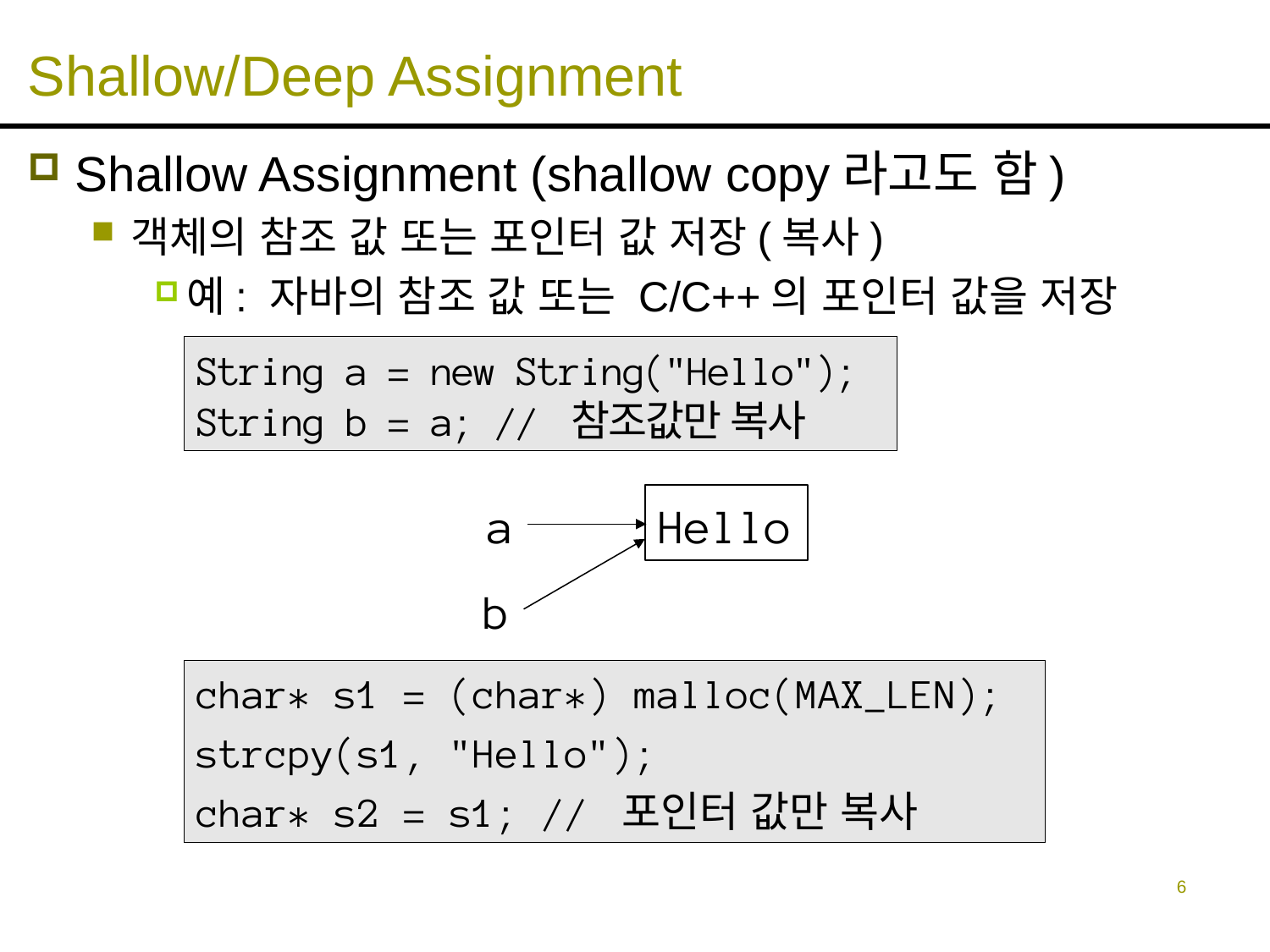

# Shallow/Deep Assignment
Shallow Assignment (shallow copy라고도 함)
객체의 참조 값 또는 포인터 값 저장(복사)
예: 자바의 참조 값 또는 C/C++의 포인터 값을 저장

String a = new String("Hello");
String b = a; // 참조값만 복사

a
Hello
b
char* s1 = (char*) malloc(MAX_LEN);
strcpy(s1, "Hello");
char* s2 = s1; // 포인터 값만 복사
6